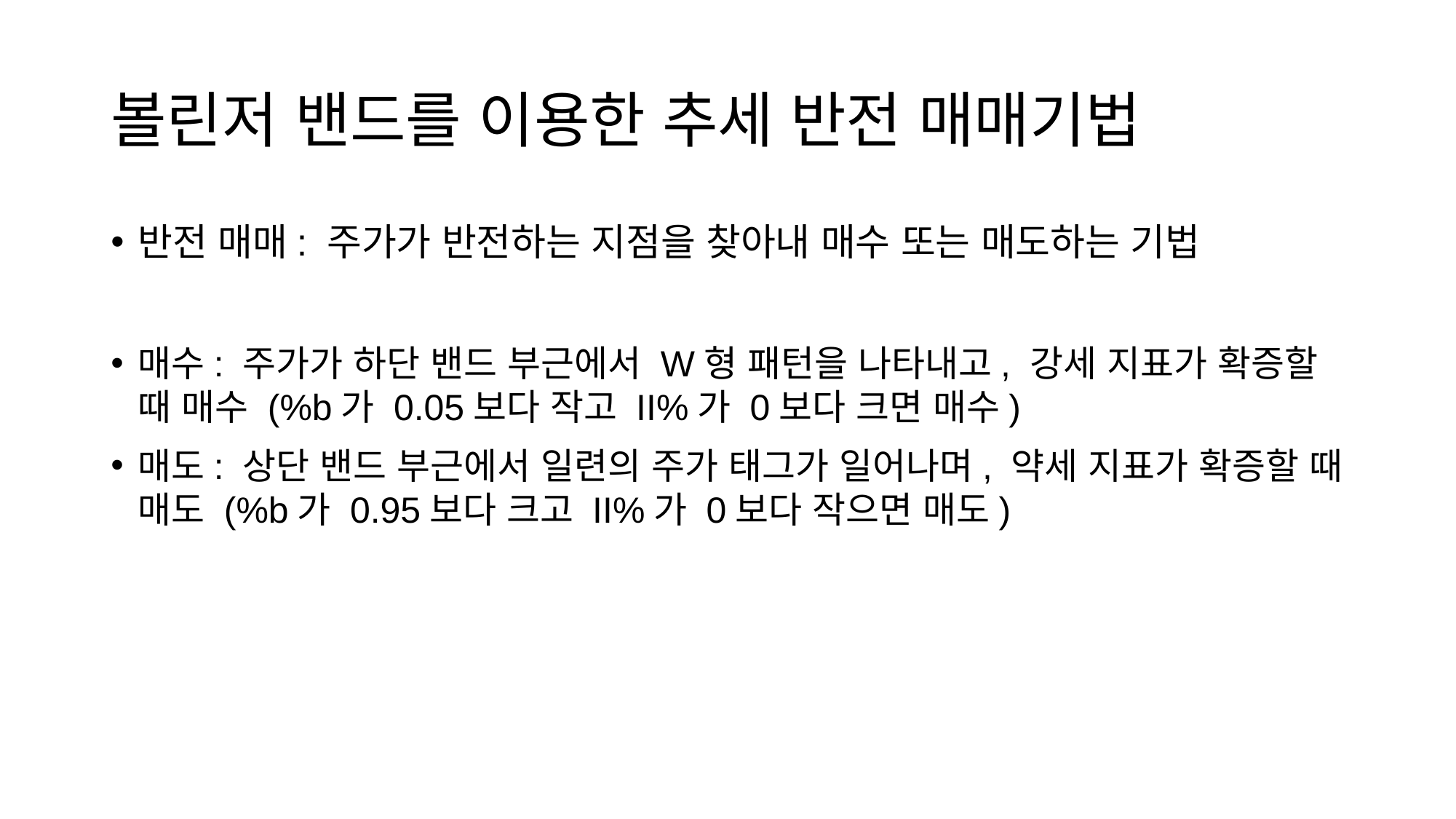

# 볼린저 밴드를 이용한 추세 반전 매매기법
반전 매매: 주가가 반전하는 지점을 찾아내 매수 또는 매도하는 기법

매수: 주가가 하단 밴드 부근에서 W형 패턴을 나타내고, 강세 지표가 확증할 때 매수 (%b가 0.05보다 작고 II%가 0보다 크면 매수)
매도: 상단 밴드 부근에서 일련의 주가 태그가 일어나며, 약세 지표가 확증할 때 매도 (%b가 0.95보다 크고 II%가 0보다 작으면 매도)